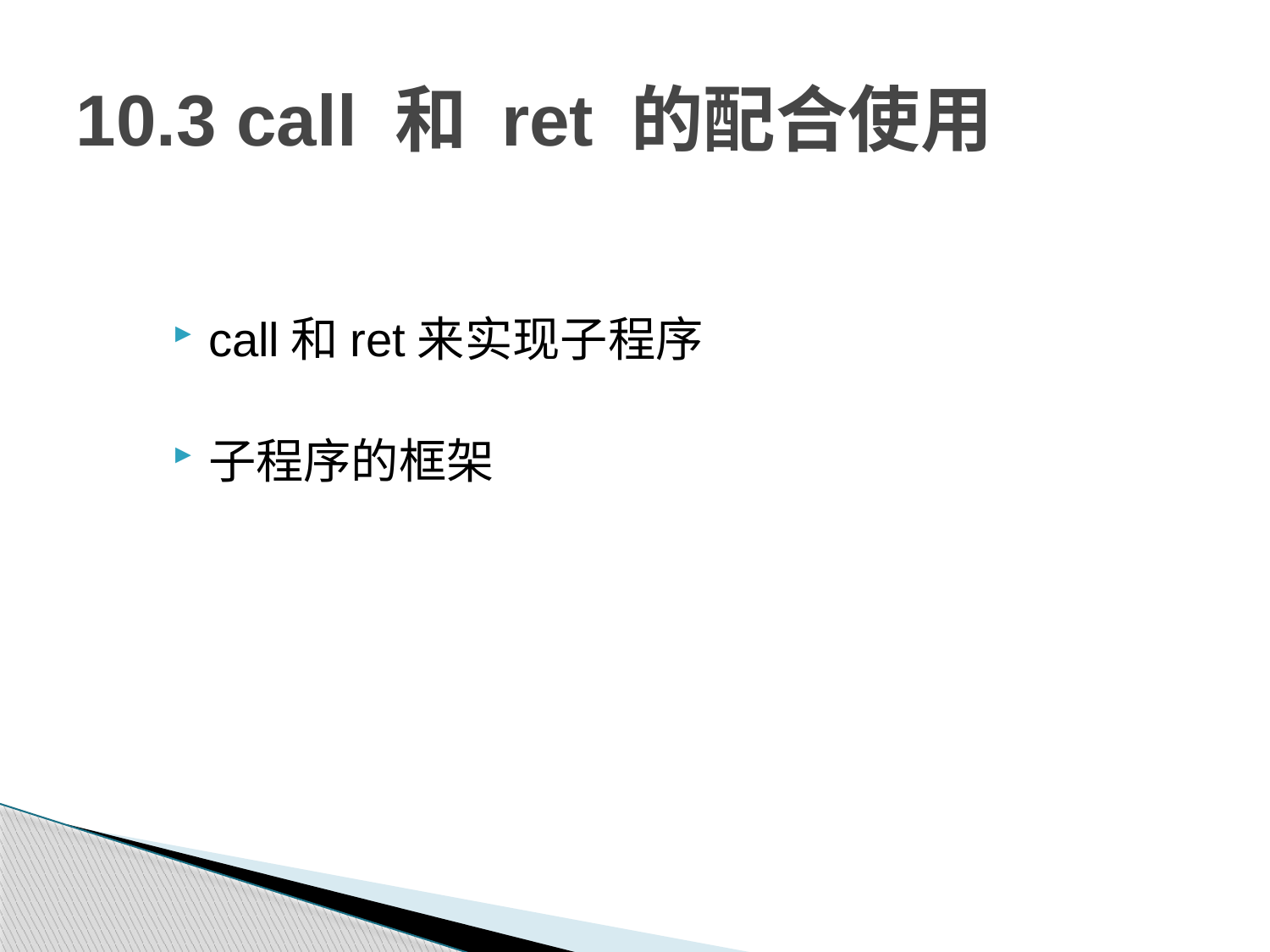

# 10.3 call 和 ret 的配合使用
call和ret来实现子程序
子程序的框架